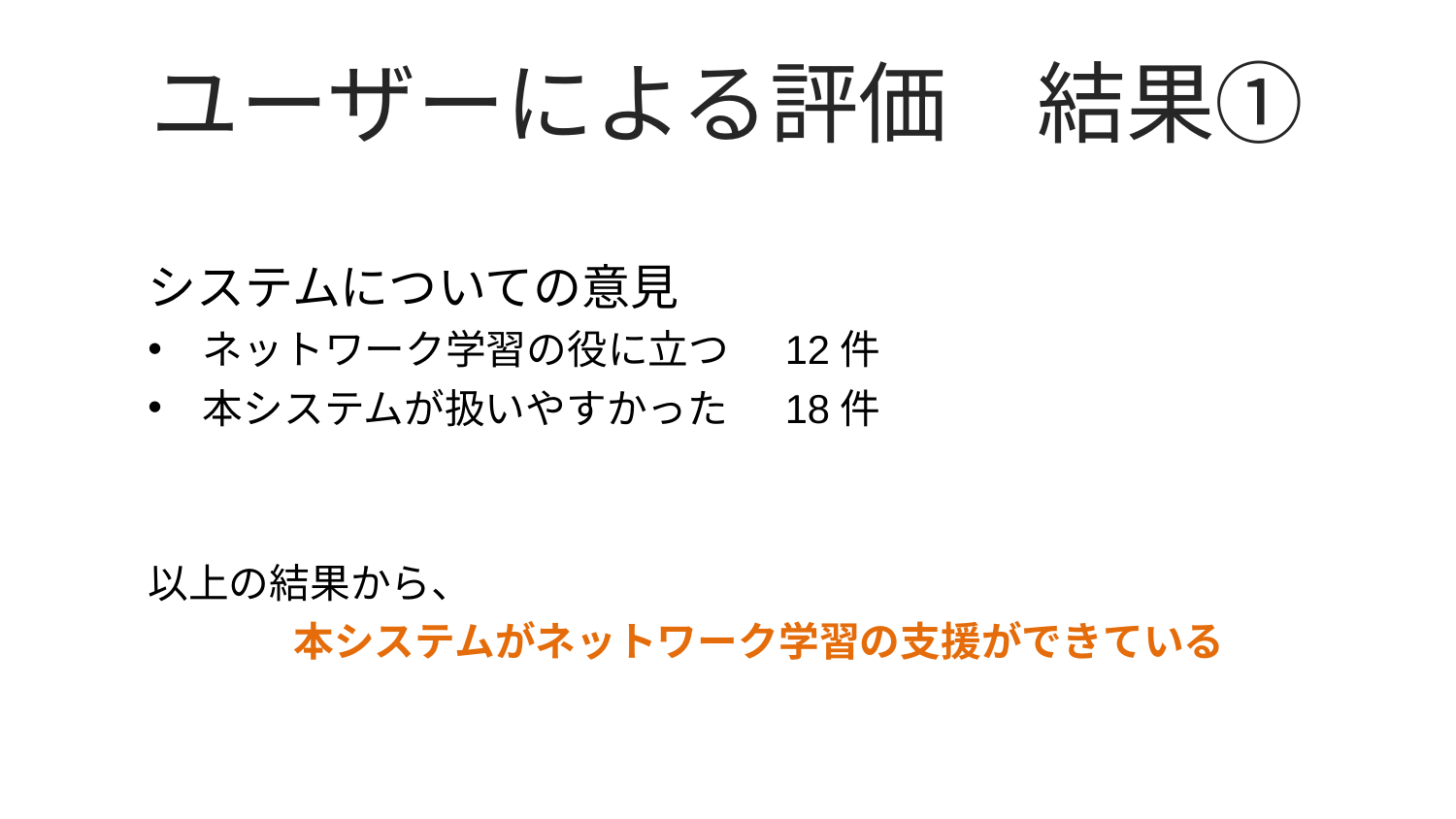

# ユーザーによる評価　結果①
システムについての意見
ネットワーク学習の役に立つ	12件
本システムが扱いやすかった	18件

以上の結果から、
	本システムがネットワーク学習の支援ができている